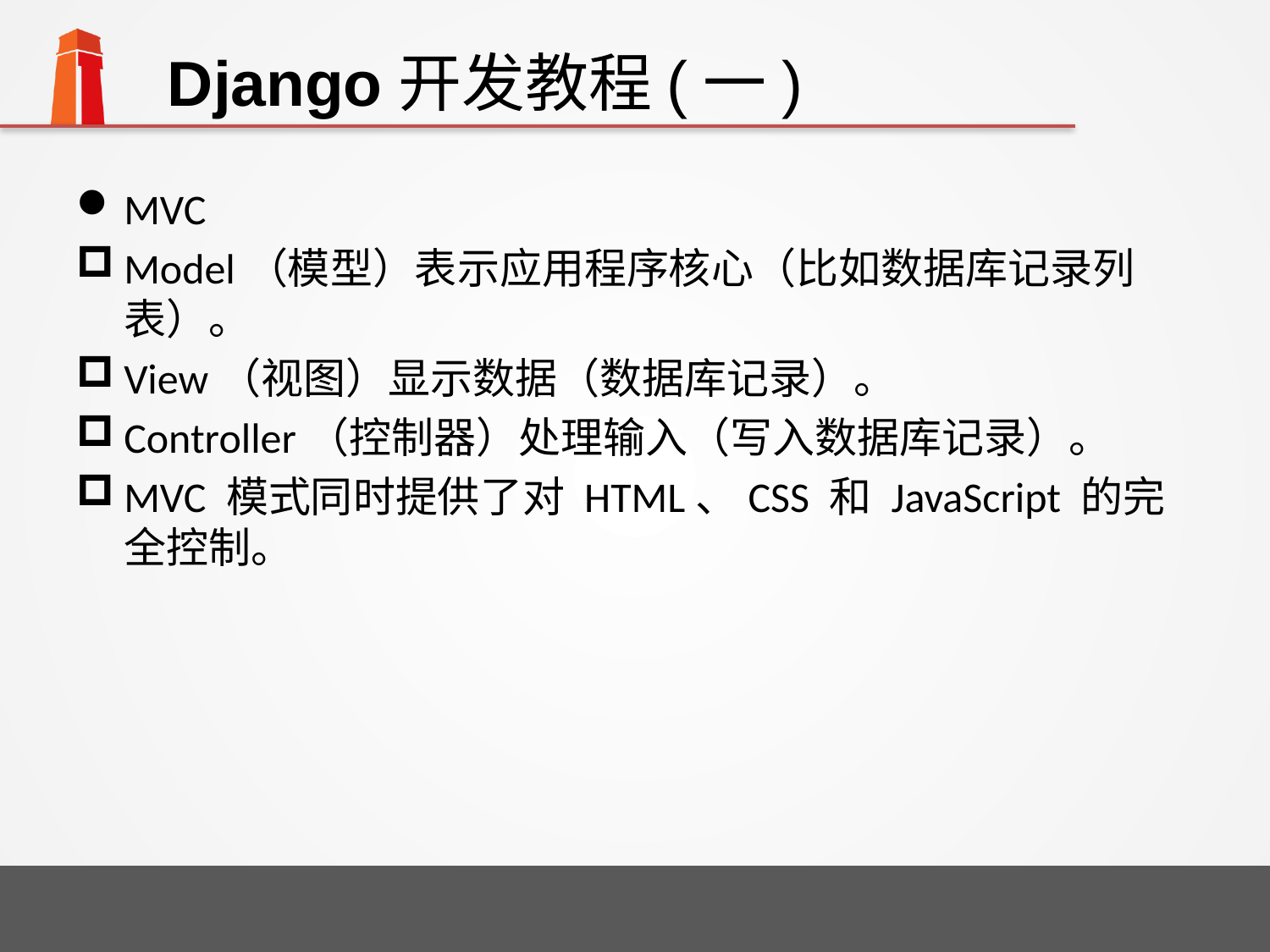

# Django开发教程(一)
MVC
Model（模型）表示应用程序核心（比如数据库记录列表）。
View（视图）显示数据（数据库记录）。
Controller（控制器）处理输入（写入数据库记录）。
MVC 模式同时提供了对 HTML、CSS 和 JavaScript 的完全控制。